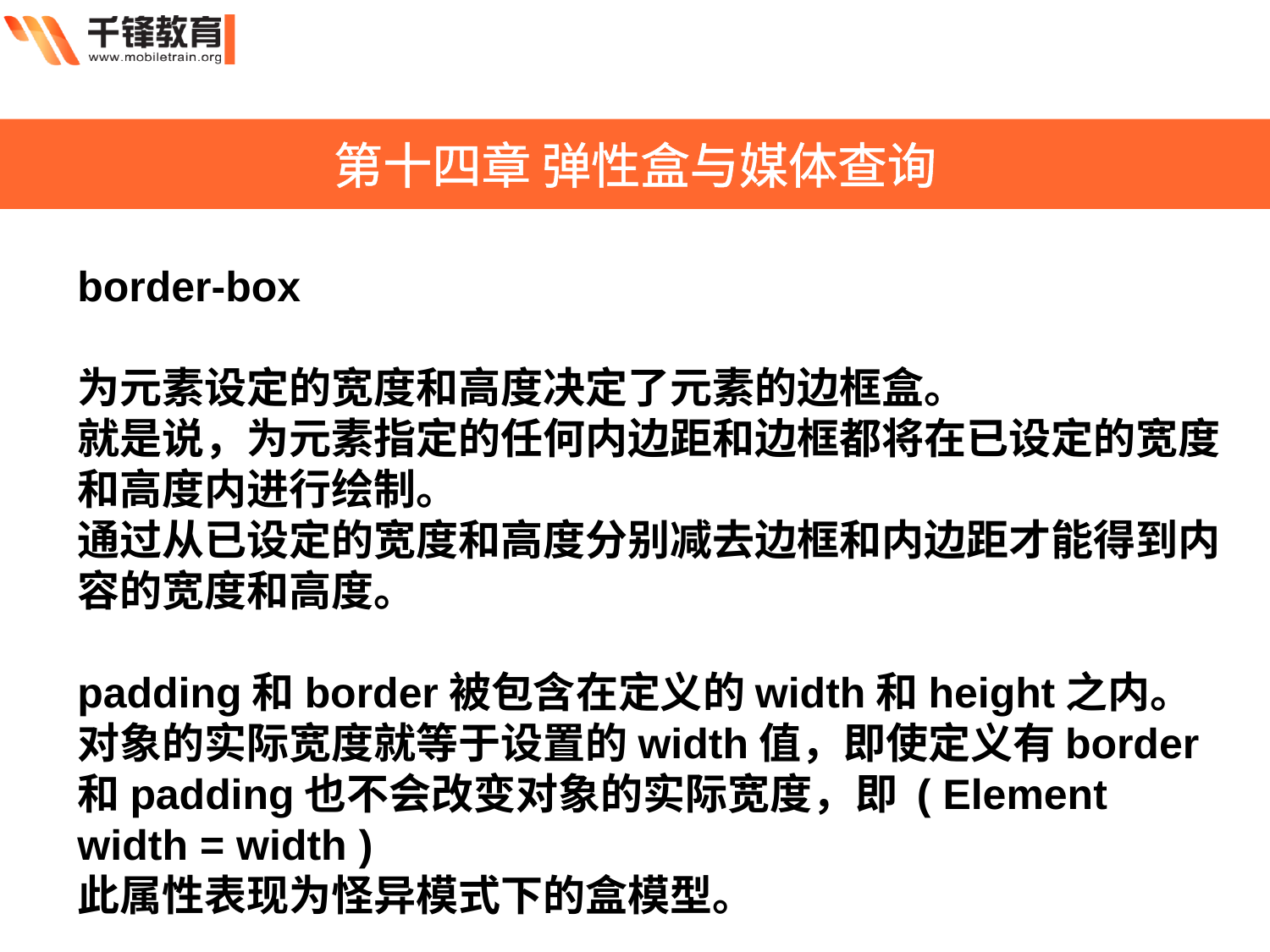

第十四章 弹性盒与媒体查询
border-box

为元素设定的宽度和高度决定了元素的边框盒。
就是说，为元素指定的任何内边距和边框都将在已设定的宽度和高度内进行绘制。
通过从已设定的宽度和高度分别减去边框和内边距才能得到内容的宽度和高度。

padding和border被包含在定义的width和height之内。对象的实际宽度就等于设置的width值，即使定义有border和padding也不会改变对象的实际宽度，即 ( Element width = width )
此属性表现为怪异模式下的盒模型。